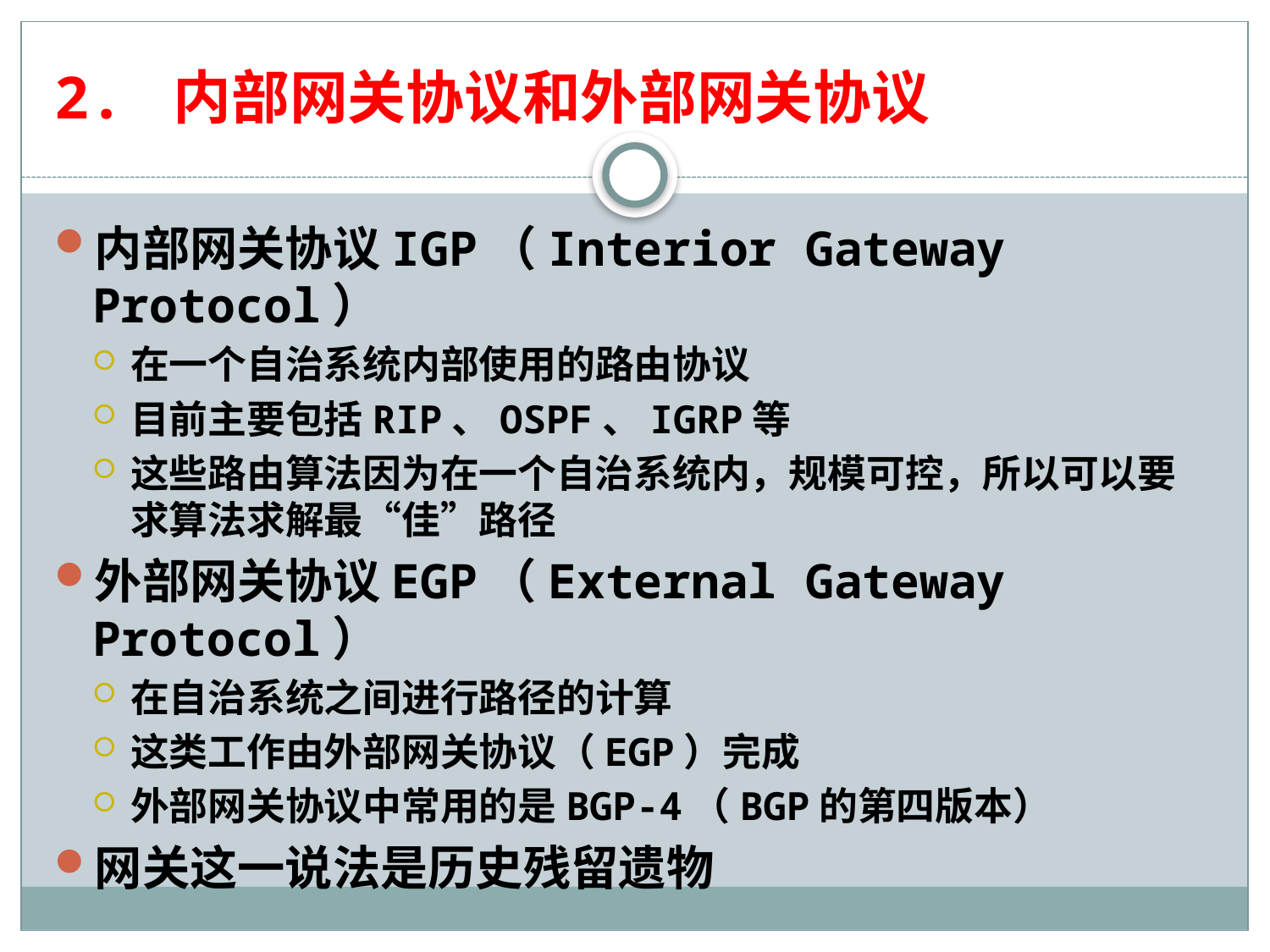

# 2. 内部网关协议和外部网关协议
内部网关协议IGP（Interior Gateway Protocol）
在一个自治系统内部使用的路由协议
目前主要包括RIP、OSPF、IGRP等
这些路由算法因为在一个自治系统内，规模可控，所以可以要求算法求解最“佳”路径
外部网关协议EGP（External Gateway Protocol）
在自治系统之间进行路径的计算
这类工作由外部网关协议（EGP）完成
外部网关协议中常用的是BGP-4（BGP的第四版本）
网关这一说法是历史残留遗物